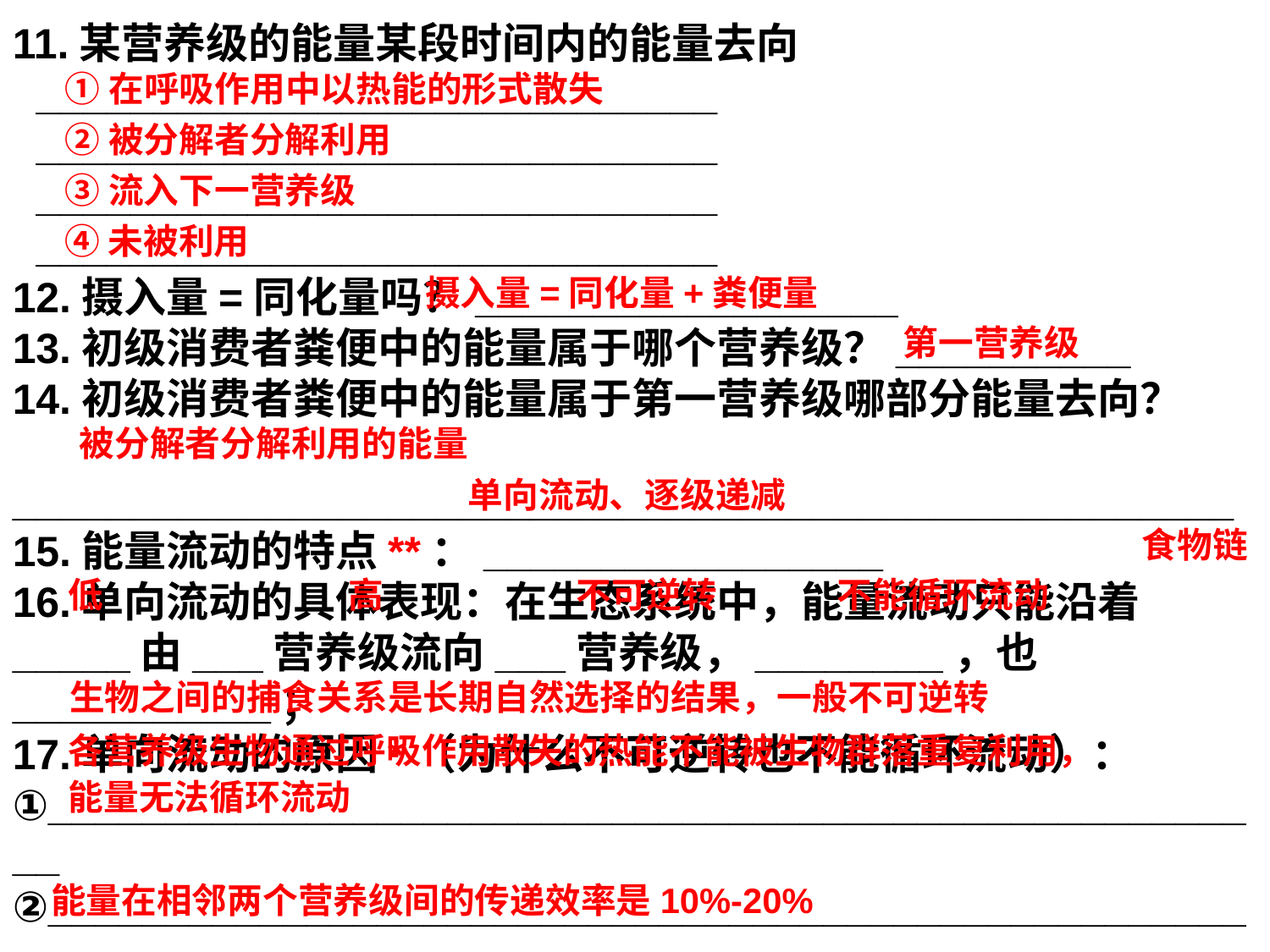

11.某营养级的能量某段时间内的能量去向
  _____________________________
  _____________________________
  _____________________________
  _____________________________
12.摄入量=同化量吗？__________________
13.初级消费者粪便中的能量属于哪个营养级？__________
14.初级消费者粪便中的能量属于第一营养级哪部分能量去向？
  ____________________________________________________
15.能量流动的特点**：_________________
16.单向流动的具体表现：在生态系统中，能量流动只能沿着_____由___营养级流向___营养级，________，也___________；
17.单向流动的原因*（为什么不可逆转也不能循环流动）：
①_____________________________________________________
②_____________________________________________________
  _____________________________________________________
18.能量逐级递减的具体表现：
  _____________________________________________________
①在呼吸作用中以热能的形式散失
②被分解者分解利用
③流入下一营养级
④未被利用
摄入量=同化量+粪便量
第一营养级
被分解者分解利用的能量
单向流动、逐级递减
食物链
不能循环流动
低
高
不可逆转
生物之间的捕食关系是长期自然选择的结果，一般不可逆转
各营养级生物通过呼吸作用散失的热能不能被生物群落重复利用，能量无法循环流动
能量在相邻两个营养级间的传递效率是10%-20%